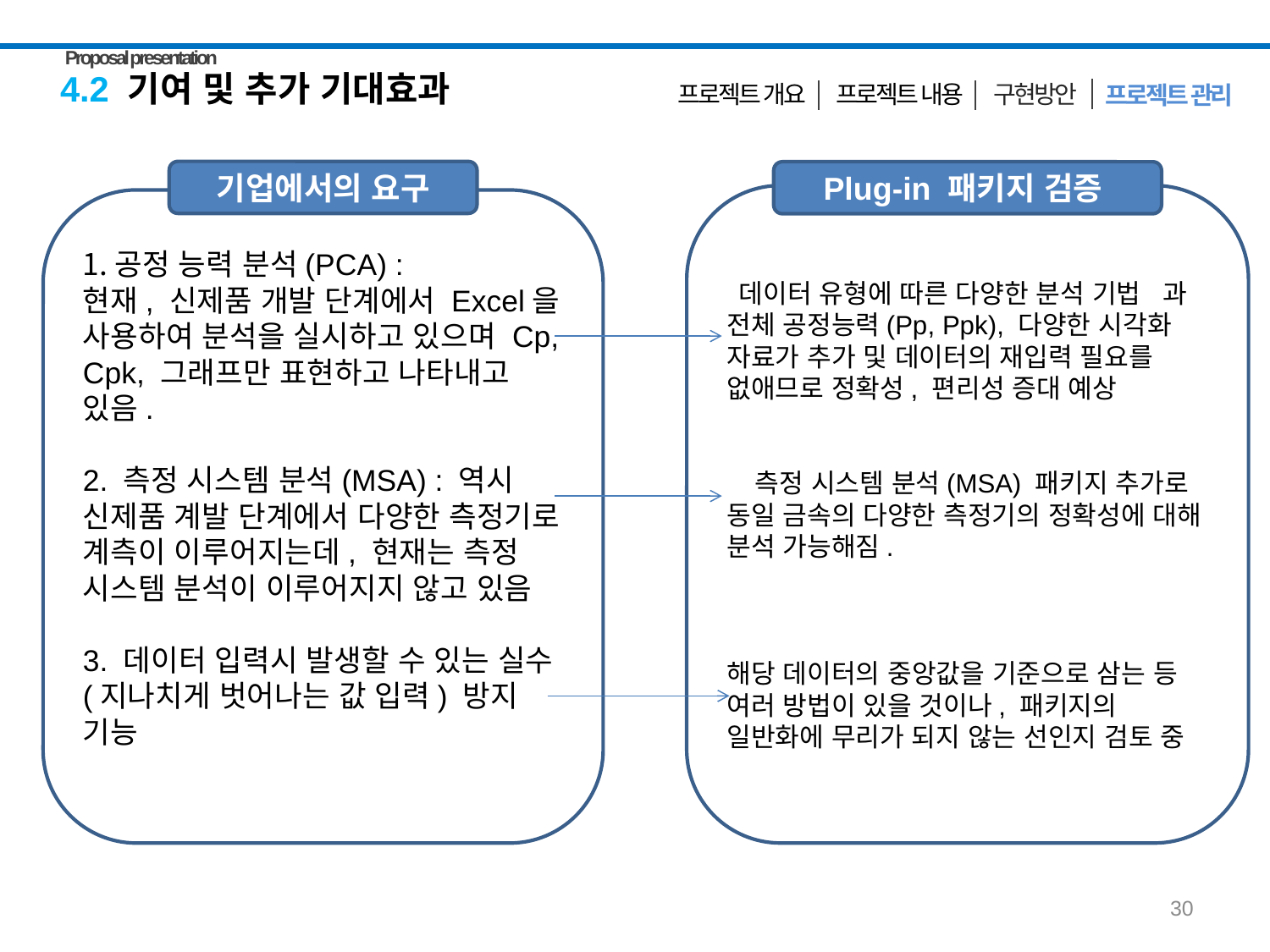

Proposal presentation

4.2 기여 및 추가 기대효과
구현방안
 프로젝트 내용
프로젝트 개요
프로젝트 관리

기업에서의 요구
Plug-in 패키지 검증
 데이터 유형에 따른 다양한 분석 기법   과 전체 공정능력(Pp, Ppk), 다양한 시각화 자료가 추가 및 데이터의 재입력 필요를 없애므로 정확성, 편리성 증대 예상

   측정 시스템 분석(MSA) 패키지 추가로 동일 금속의 다양한 측정기의 정확성에 대해 분석 가능해짐.

해당 데이터의 중앙값을 기준으로 삼는 등 여러 방법이 있을 것이나, 패키지의 일반화에 무리가 되지 않는 선인지 검토 중
공정 능력 분석(PCA) :
현재, 신제품 개발 단계에서 Excel을 사용하여 분석을 실시하고 있으며 Cp, Cpk, 그래프만 표현하고 나타내고 있음.

2. 측정 시스템 분석(MSA) : 역시 신제품 계발 단계에서 다양한 측정기로 계측이 이루어지는데, 현재는 측정 시스템 분석이 이루어지지 않고 있음

3. 데이터 입력시 발생할 수 있는 실수(지나치게 벗어나는 값 입력) 방지 기능

30